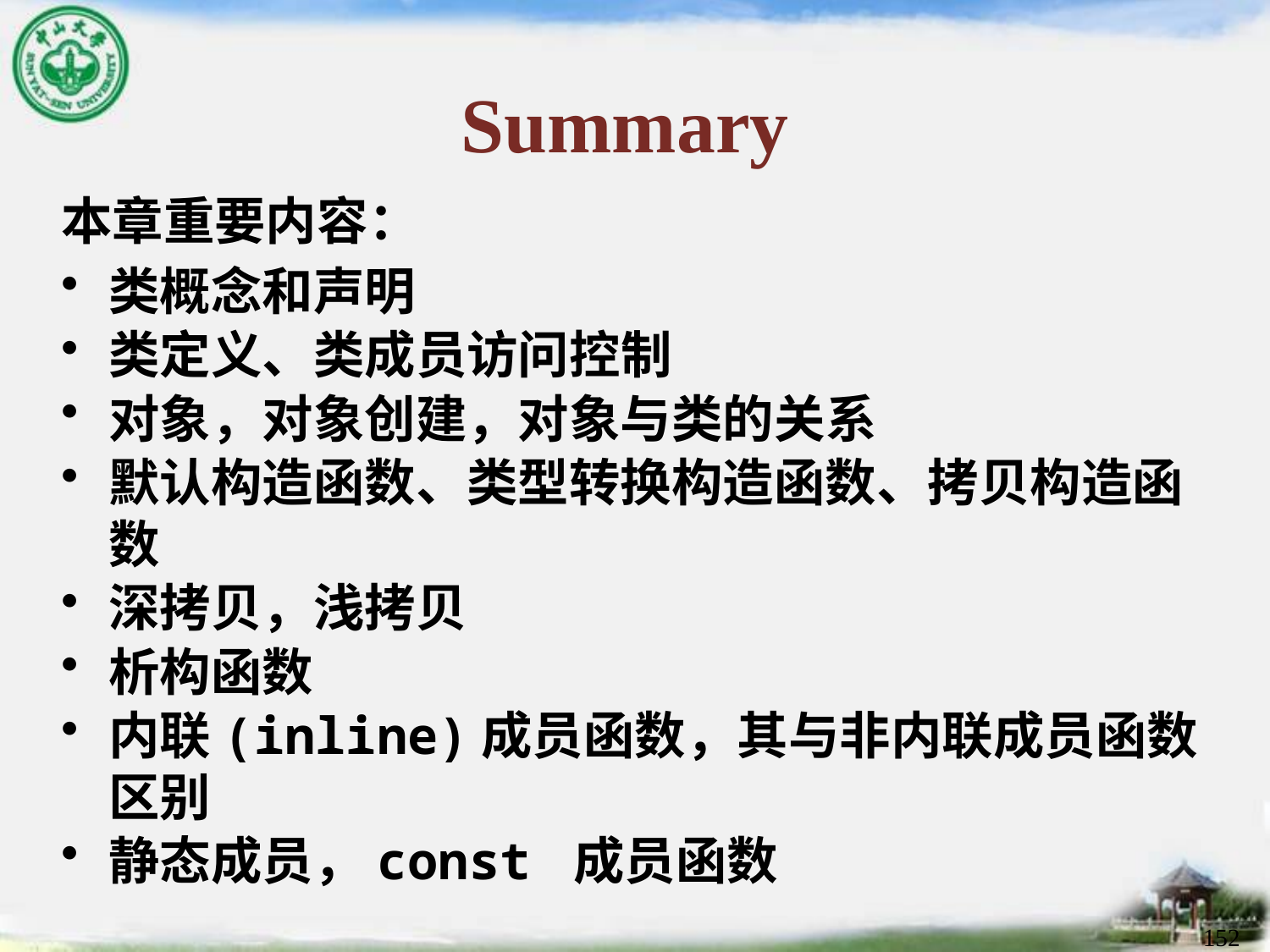

# Summary
本章重要内容：
类概念和声明
类定义、类成员访问控制
对象，对象创建，对象与类的关系
默认构造函数、类型转换构造函数、拷贝构造函数
深拷贝，浅拷贝
析构函数
内联(inline)成员函数，其与非内联成员函数区别
静态成员，const 成员函数
152